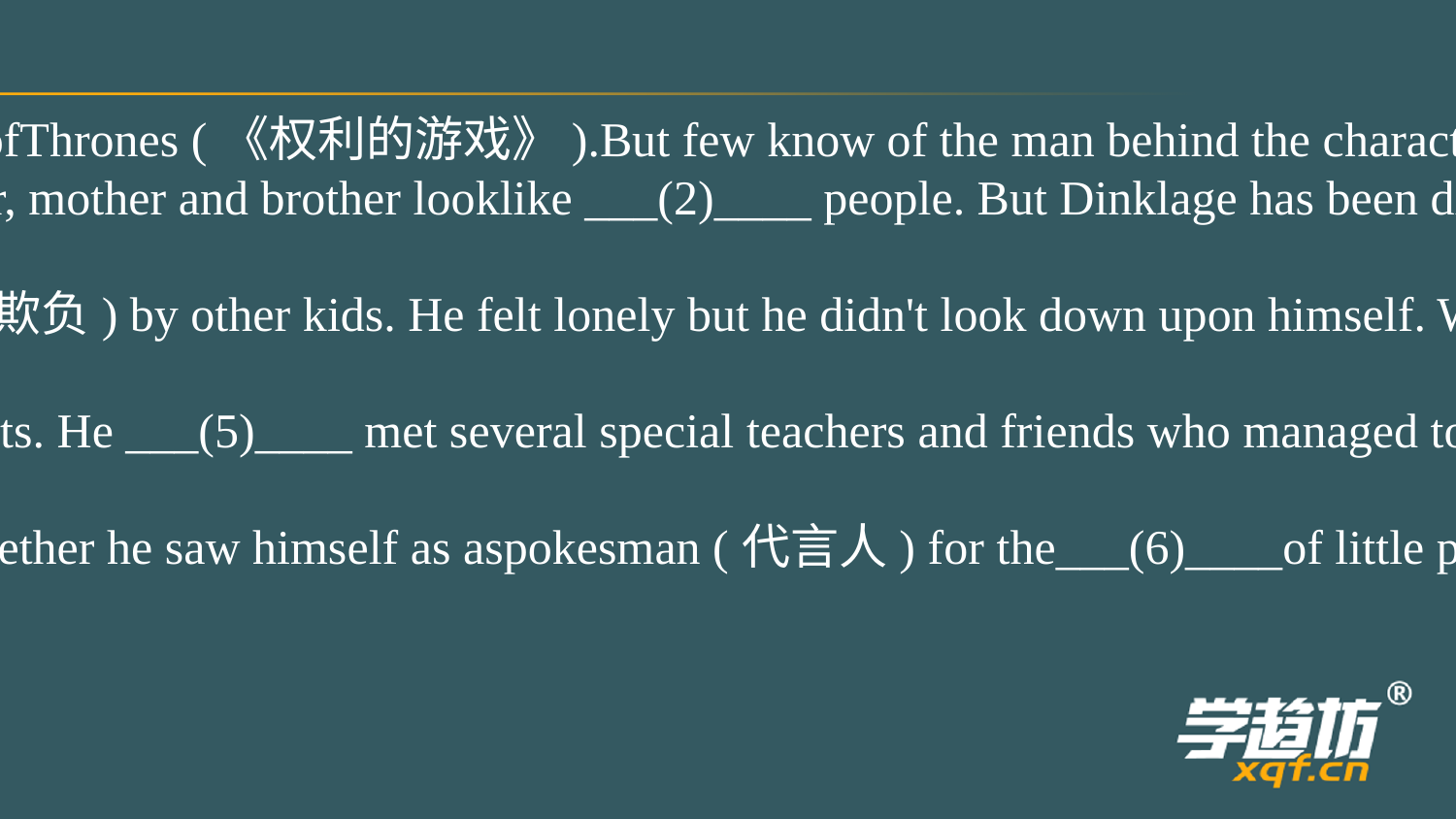

Perhaps you have heard of Peter Dinklage from the roles he hasplayed in popular TV series such as Game ofThrones (《权利的游戏》).But few know of the man behind the character and his story. His life___(1)____that a littie body can have huge energy.
The famous actor, who earned three Emmy awards and a GoldenGlobe award, is just 135 cm tall. His father, mother and brother looklike ___(2)____ people. But Dinklage has been different from the otherssince his childhood. The boy was born with a common form of dwarfism (侏儒症). As a result, Peter's legs and arms stopped growing, while his head continued becoming bigger.
There's no doubt that Dinklage's look was a source of trouble at first. The boy was___(3)____and bullied (欺负) by other kids. He felt lonely but he didn't look down upon himself. When hewas in the sixth grade, he played his first role in a school play. He was pleased by the audience's___(4)____ to the show. So he decided to become an actor in the future.
After he graduated from high school, Dinklage entered Bennington College, where he studiedperforming arts. He ___(5)____ met several special teachers and friends who managed to help himturn his unusual look into advantage there, which made him unique (独特的). Since then, he hasacted in lots of famous films and TV series.
Dinktlage has been looked as a rote model for people with dwarfism. When Dinktage wasasked in 2012 whether he saw himself as aspokesman (代言人) for the___(6)____of little people,he said, “Everyone's different. Every person's size has a different life, a different history, anddifferent ways of dealing with it. My size doesn't define (下定义) me. It's just part of who I am.”
1.
A. notices
B. discovers
C. reports
D. proves
2.
A. unusual
B. ordinary
C. rich
D. stupid
3.
A. laughed at
B. showed off
C. picked out
D. looked after
4.
A. duty
B. response
C. excuse
D. stress
5.
A. luckily
B. seriously
C. quietly
D. rarely
6.
80. A. disadvantages
 B. hobbies
C. rights
D. challenges